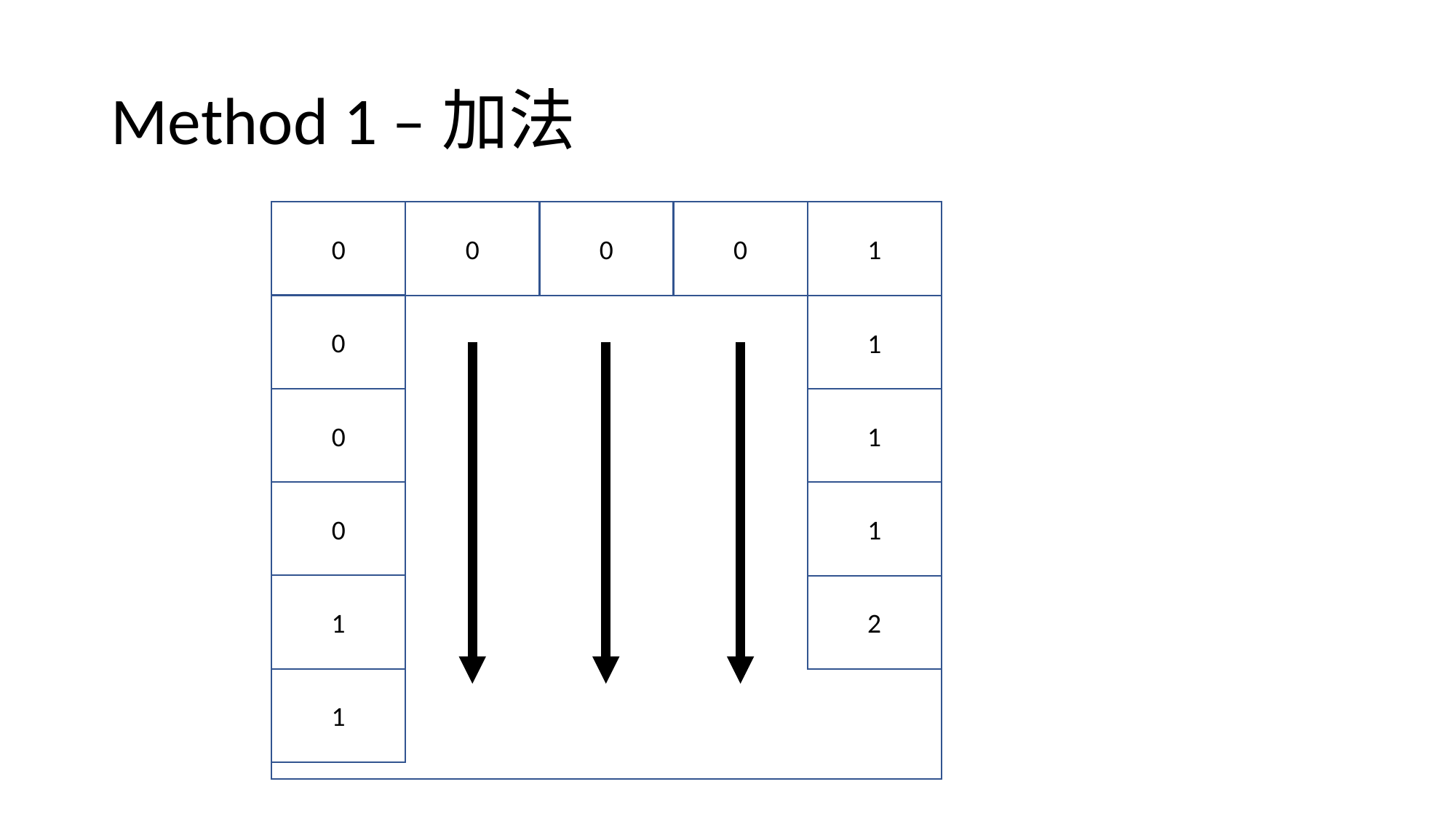

# Method 1 –加法
1
0
0
0

0
0
1
1
0
0
1
1
2
1